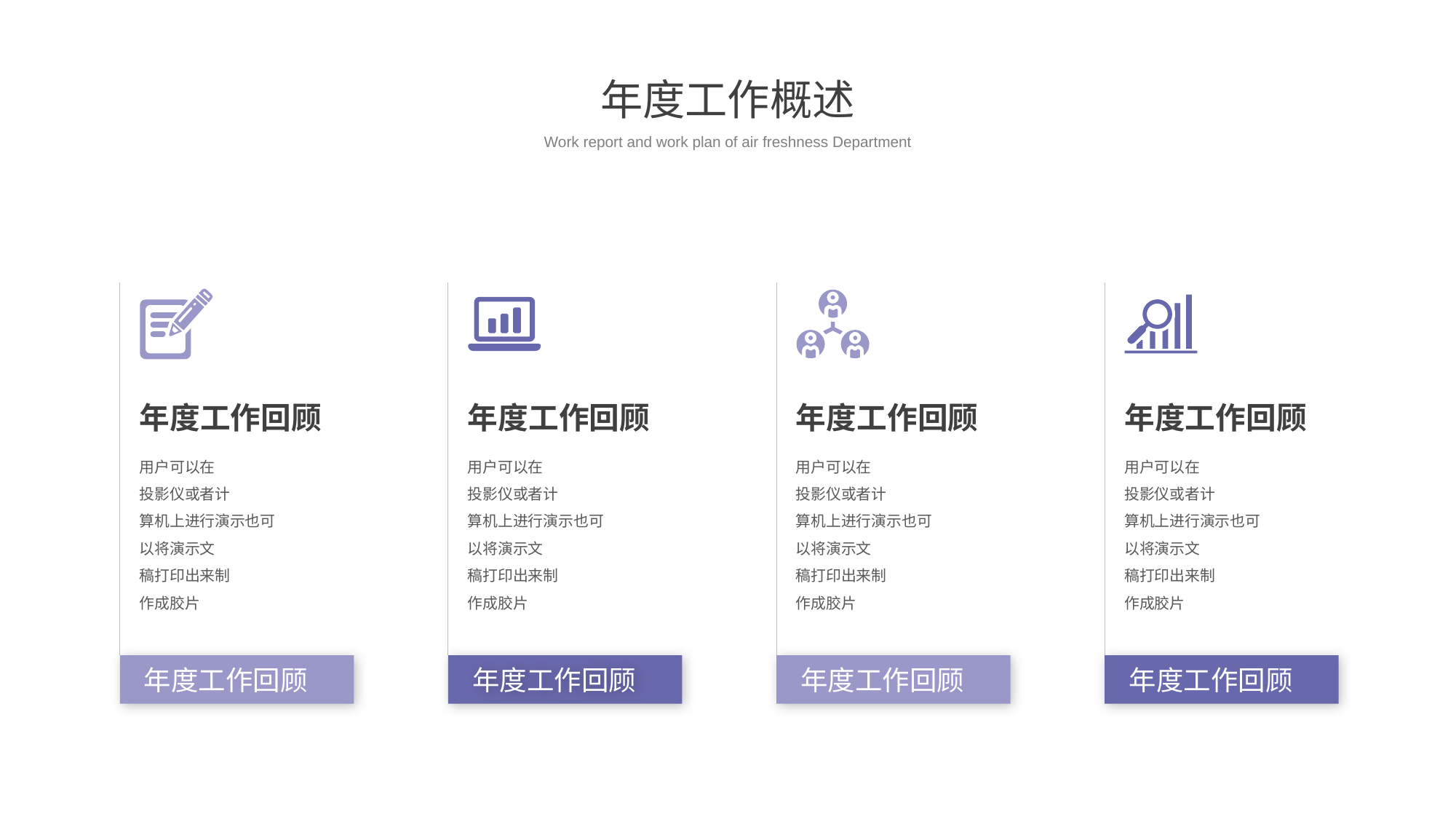

年度工作概述
Work report and work plan of air freshness Department

年度工作回顾
用户可以在
投影仪或者计
算机上进行演示也可
以将演示文
稿打印出来制
作成胶片
年度工作回顾

年度工作回顾
用户可以在
投影仪或者计
算机上进行演示也可
以将演示文
稿打印出来制
作成胶片
年度工作回顾

年度工作回顾
用户可以在
投影仪或者计
算机上进行演示也可
以将演示文
稿打印出来制
作成胶片
年度工作回顾

年度工作回顾
用户可以在
投影仪或者计
算机上进行演示也可
以将演示文
稿打印出来制
作成胶片
年度工作回顾